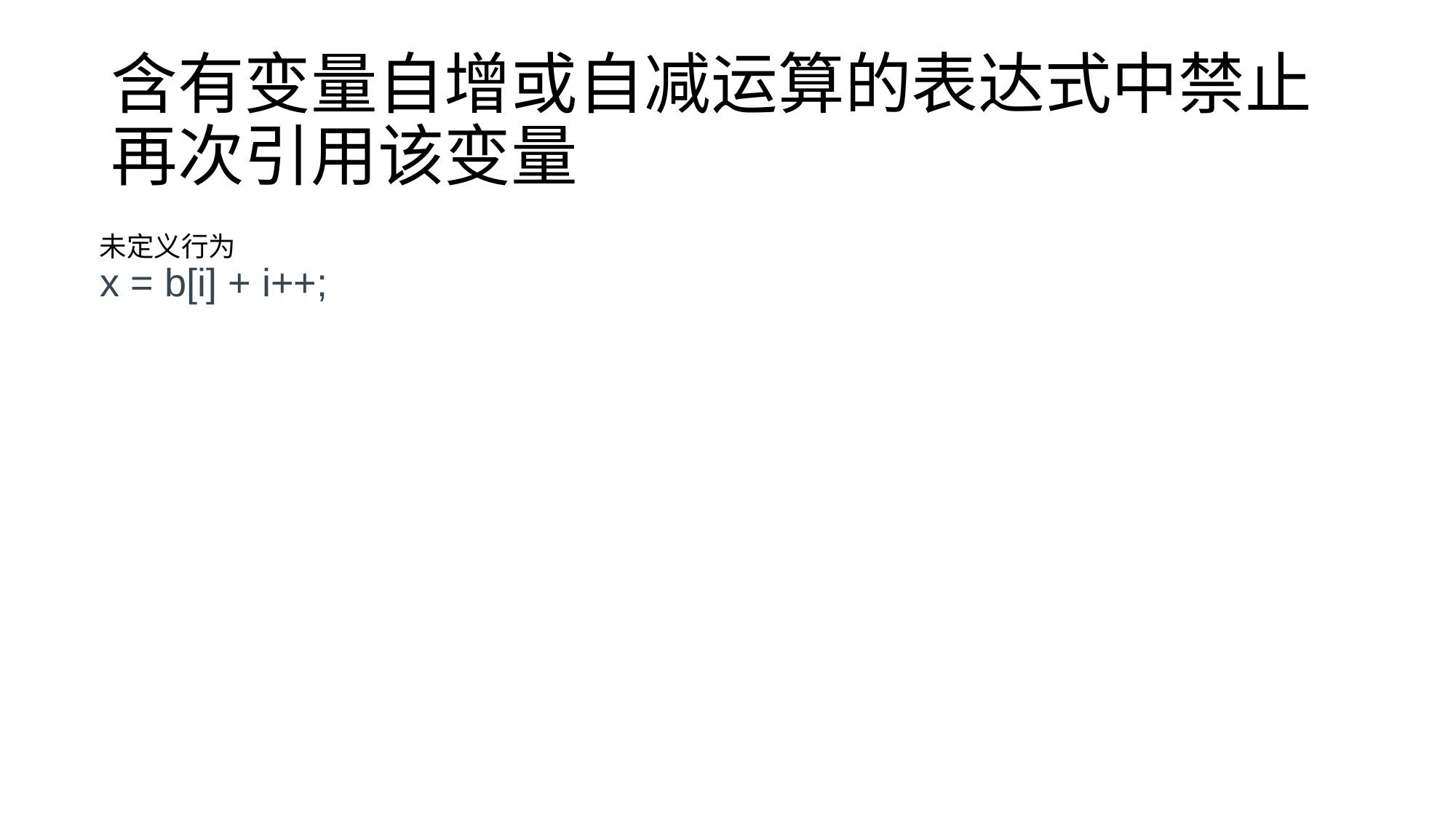

# 含有变量自增或自减运算的表达式中禁止再次引用该变量
未定义行为
x = b[i] + i++;